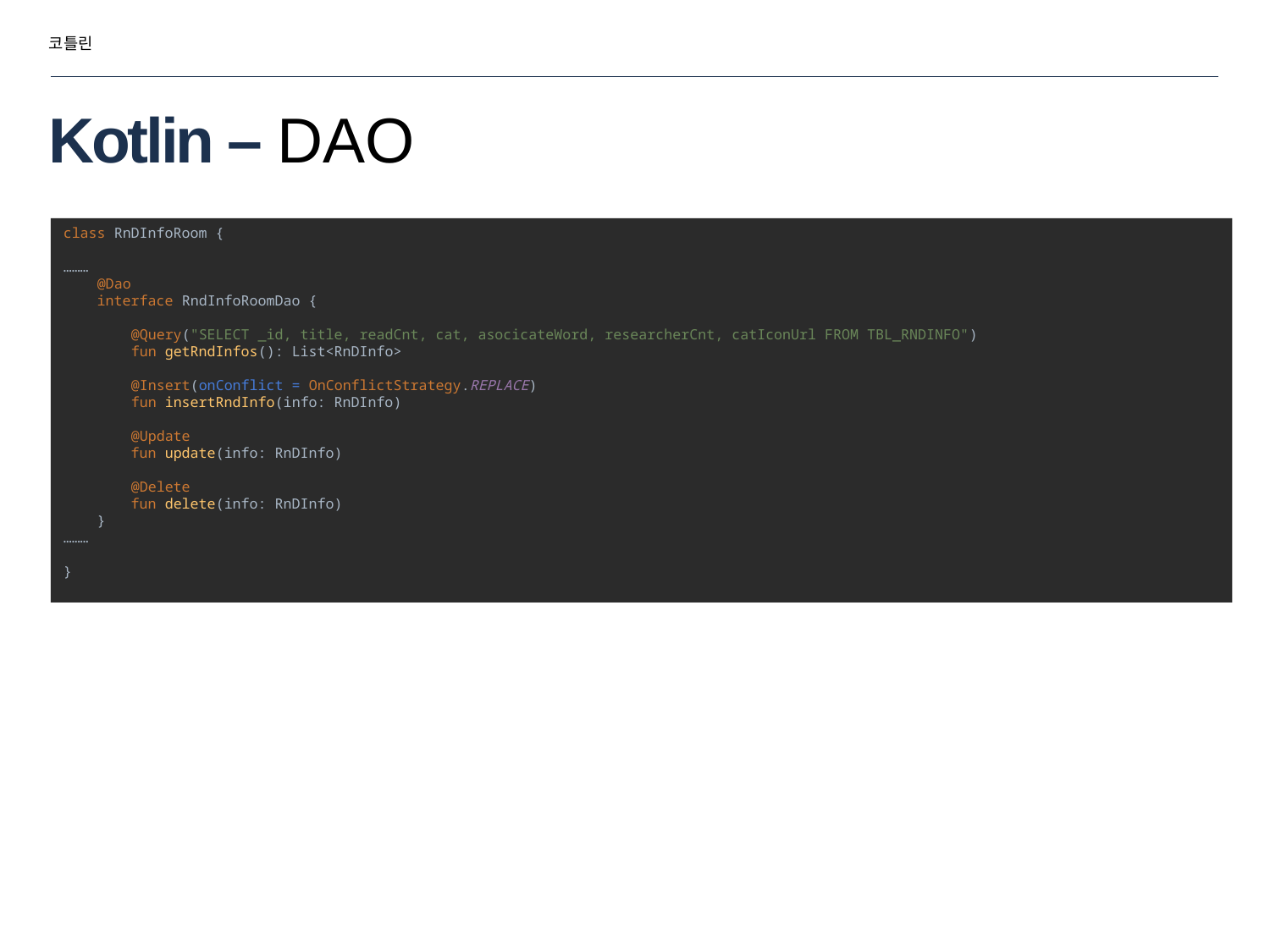

코틀린
# Kotlin – DAO

class RnDInfoRoom {
………
    @Dao
    interface RndInfoRoomDao {
        @Query("SELECT _id, title, readCnt, cat, asocicateWord, researcherCnt, catIconUrl FROM TBL_RNDINFO")
        fun getRndInfos(): List<RnDInfo>
        @Insert(onConflict = OnConflictStrategy.REPLACE)
        fun insertRndInfo(info: RnDInfo)
        @Update
        fun update(info: RnDInfo)
        @Delete
        fun delete(info: RnDInfo)
    }
………
}